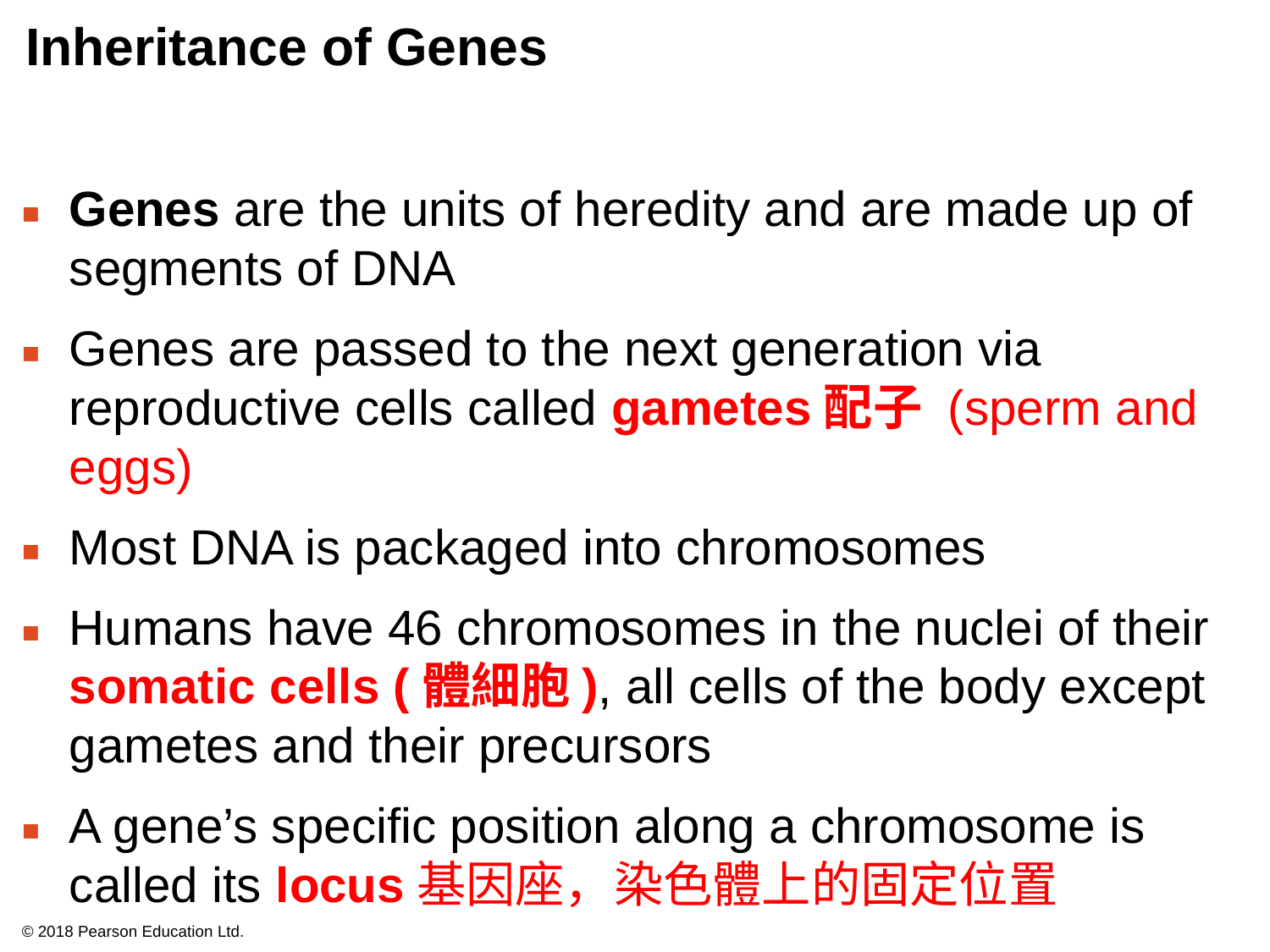

# Inheritance of Genes
Genes are the units of heredity and are made up of segments of DNA
Genes are passed to the next generation via reproductive cells called gametes配子 (sperm and eggs)
Most DNA is packaged into chromosomes
Humans have 46 chromosomes in the nuclei of their somatic cells (體細胞), all cells of the body except gametes and their precursors
A gene’s specific position along a chromosome is called its locus基因座，染色體上的固定位置
© 2018 Pearson Education Ltd.